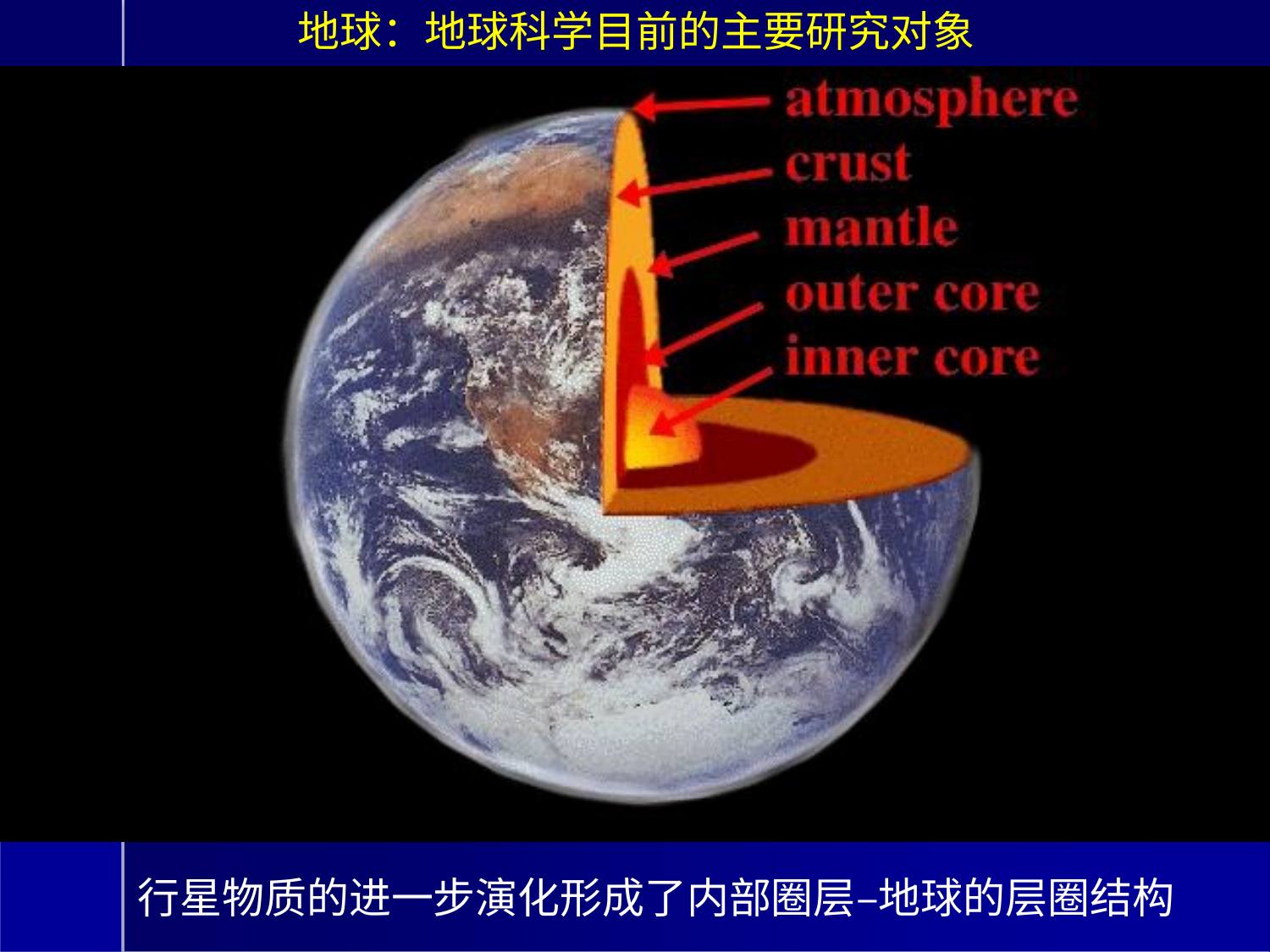

# 地球：地球科学目前的主要研究对象

行星物质的进一步演化形成了内部圈层–地球的层圈结构